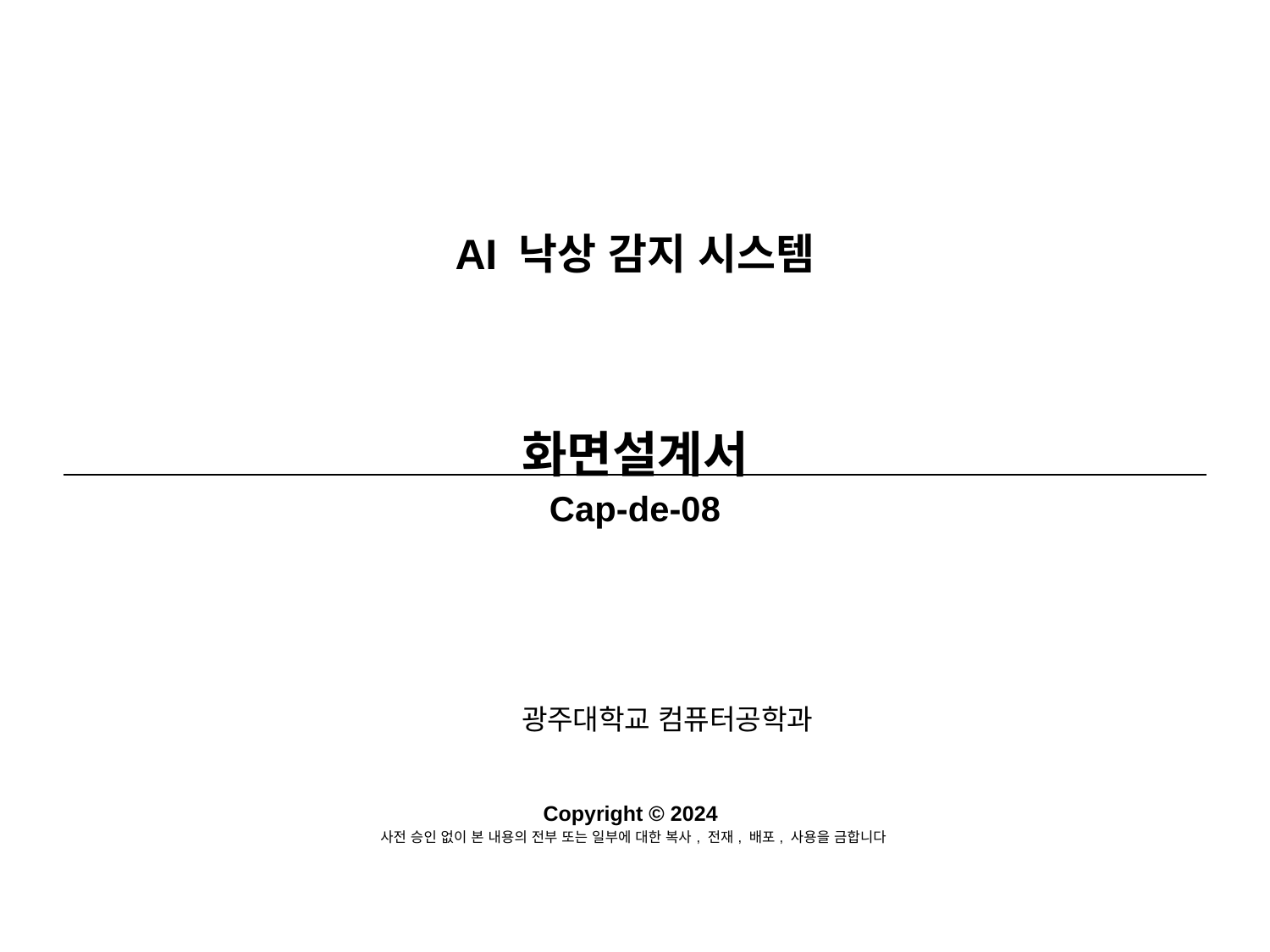

| AI 낙상 감지 시스템 |
| --- |
| 화면설계서 |
| --- |
| Cap-de-08 |
| --- |
광주대학교 컴퓨터공학과
| Copyright © 2024 사전 승인 없이 본 내용의 전부 또는 일부에 대한 복사, 전재, 배포, 사용을 금합니다 |
| --- |